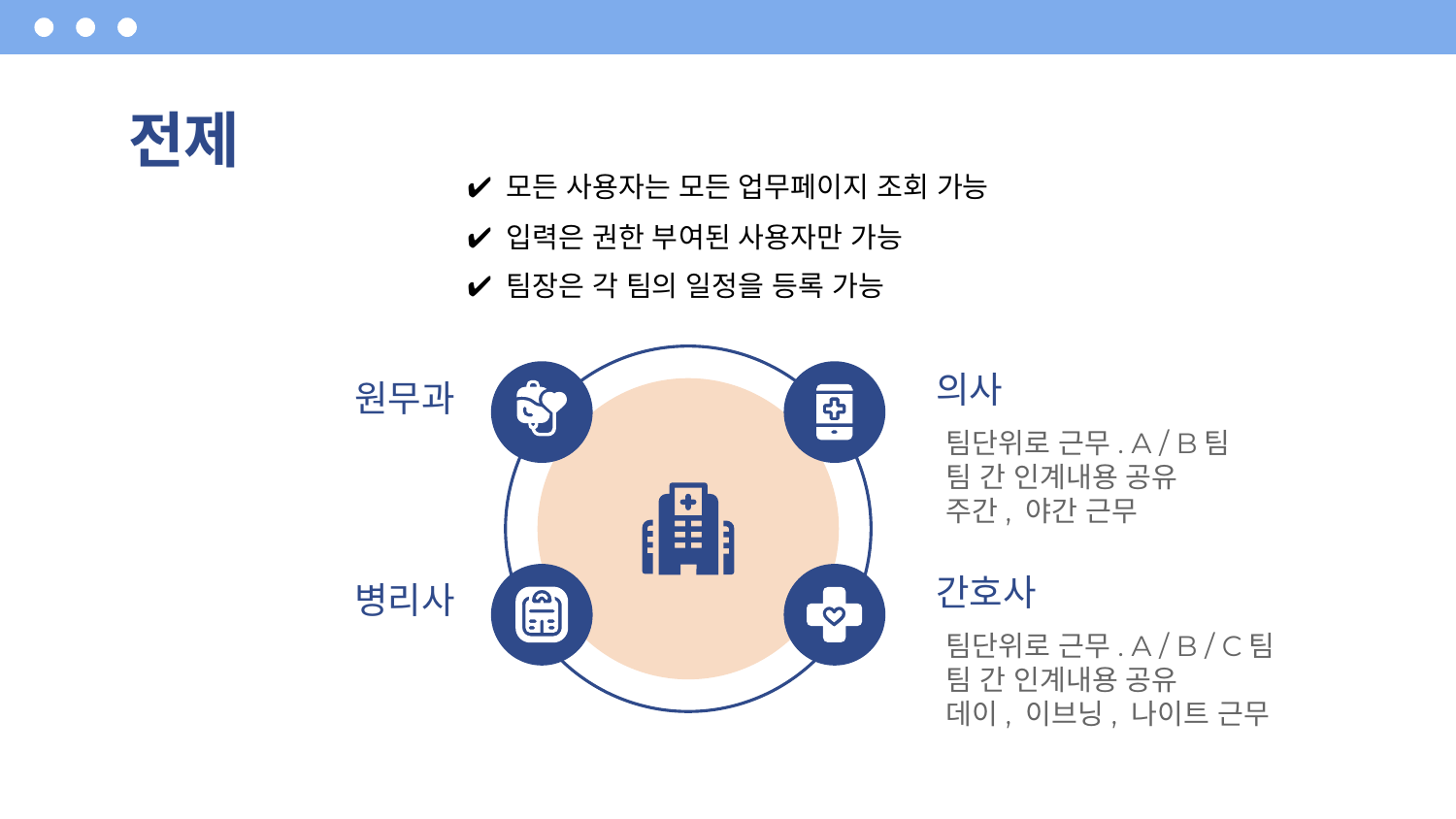

# 전제
✔ 모든 사용자는 모든 업무페이지 조회 가능

✔ 입력은 권한 부여된 사용자만 가능

✔ 팀장은 각 팀의 일정을 등록 가능

의사
원무과

팀단위로 근무. A / B팀
팀 간 인계내용 공유
주간, 야간 근무

간호사
병리사

팀단위로 근무. A / B / C팀
팀 간 인계내용 공유
데이, 이브닝, 나이트 근무